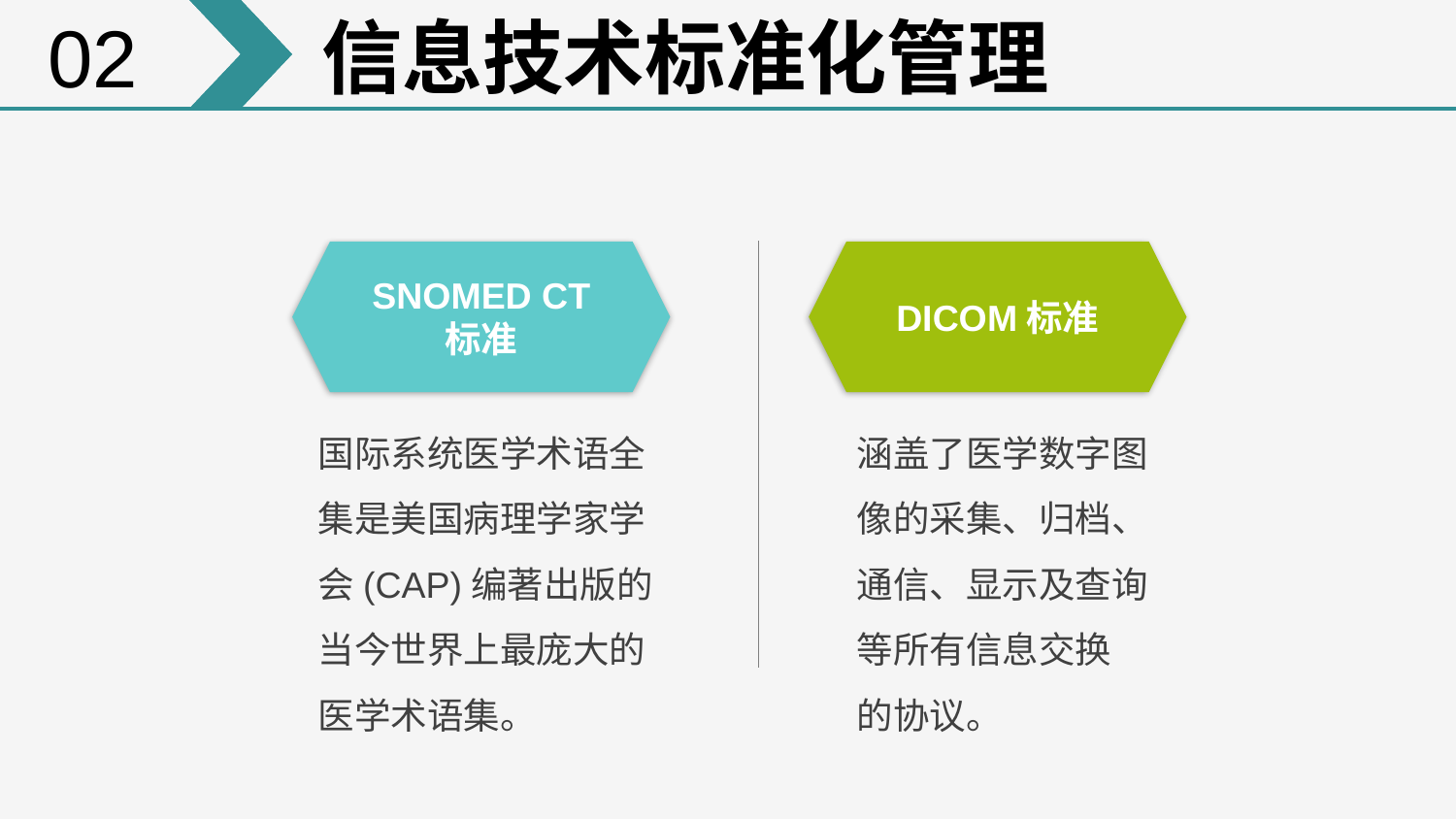

02
信息技术标准化管理
SNOMED CT 标准
DICOM标准
国际系统医学术语全集是美国病理学家学会(CAP)编著出版的当今世界上最庞大的医学术语集。
涵盖了医学数字图像的采集、归档、通信、显示及查询等所有信息交换
的协议。